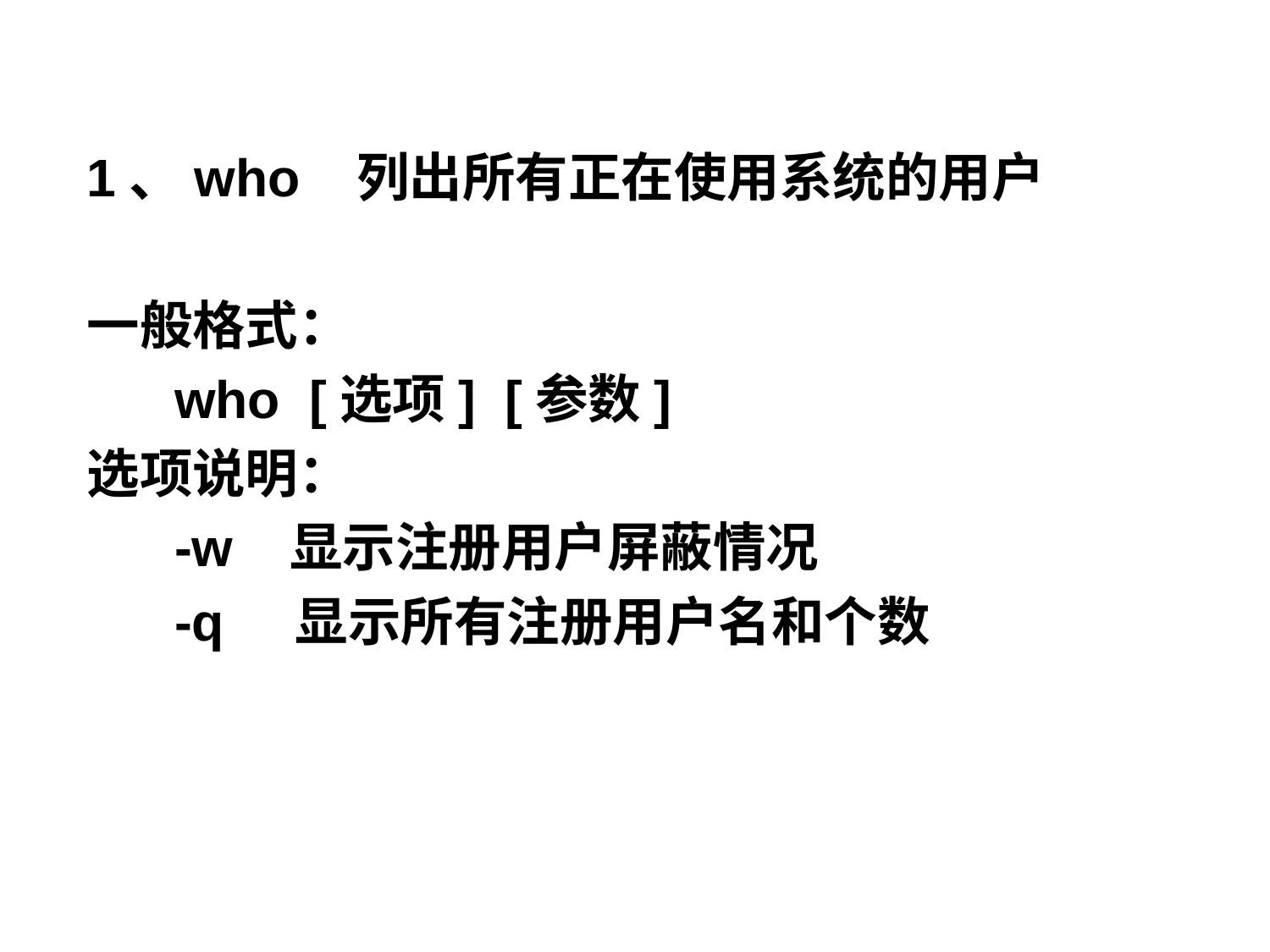

1、who   列出所有正在使用系统的用户

一般格式：
      who  [选项]  [参数]
选项说明：
      -w   显示注册用户屏蔽情况
      -q    显示所有注册用户名和个数